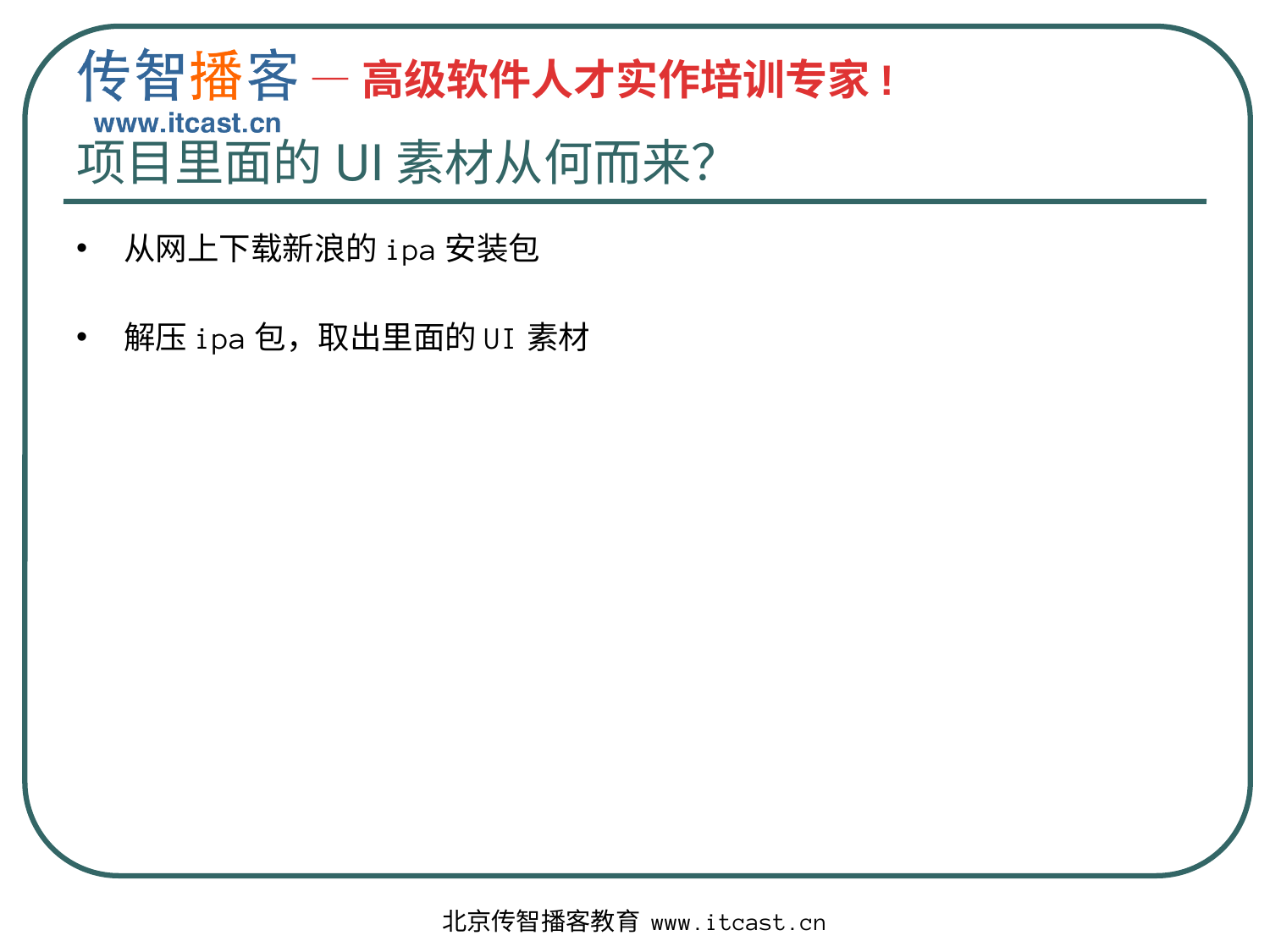

# 项目里面的UI素材从何而来？
从网上下载新浪的ipa安装包

解压ipa包，取出里面的UI素材